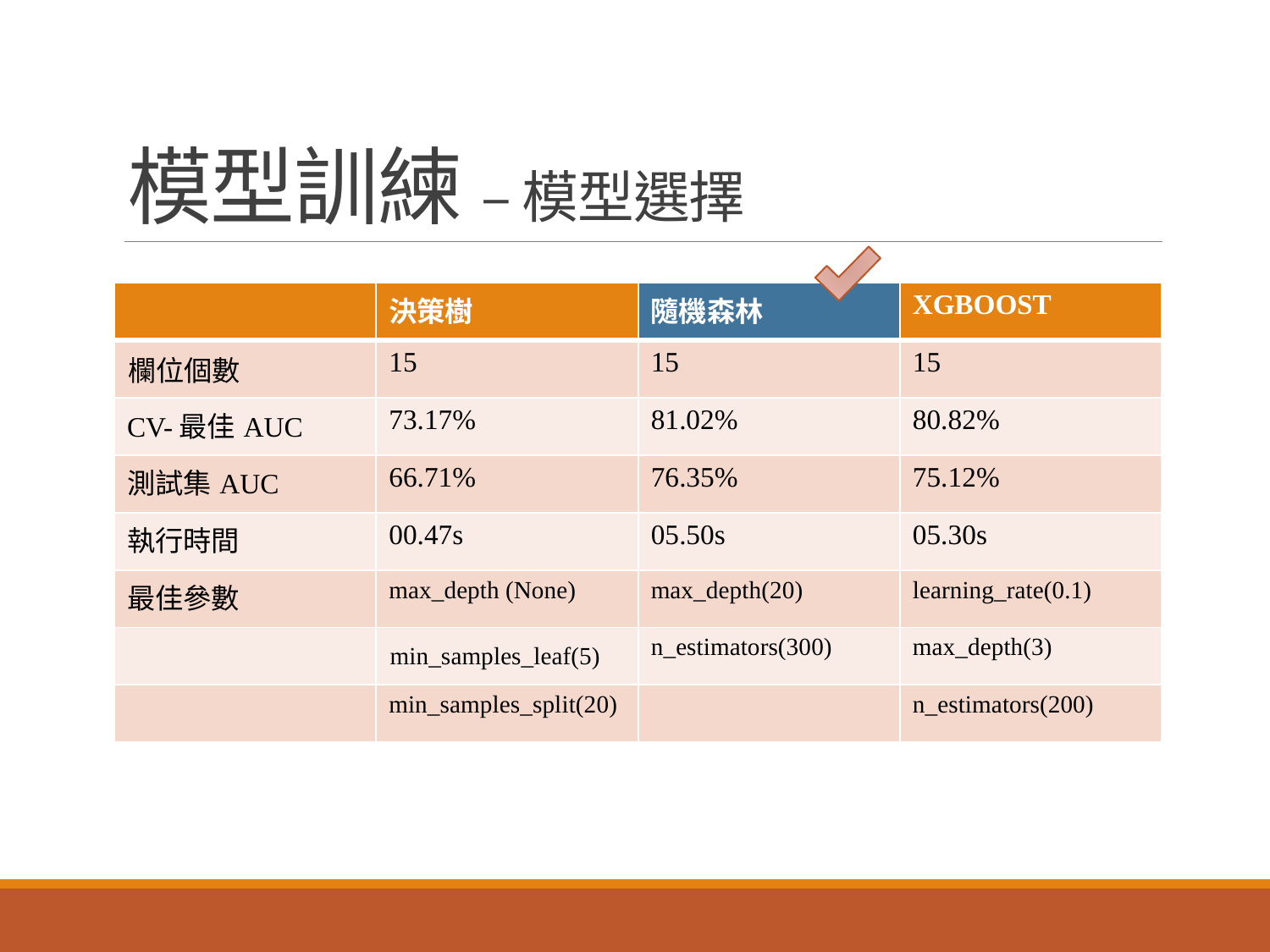

# 模型訓練 – 模型選擇

|  | 決策樹 | 隨機森林 | XGBOOST |
| --- | --- | --- | --- |
| 欄位個數 | 15 | 15 | 15 |
| CV-最佳AUC | 73.17% | 81.02% | 80.82% |
| 測試集AUC | 66.71% | 76.35% | 75.12% |
| 執行時間 | 00.47s | 05.50s | 05.30s |
| 最佳參數 | max\_depth (None) | max\_depth(20) | learning\_rate(0.1) |
|  | min\_samples\_leaf(5) | n\_estimators(300) | max\_depth(3) |
|  | min\_samples\_split(20) |  | n\_estimators(200) |